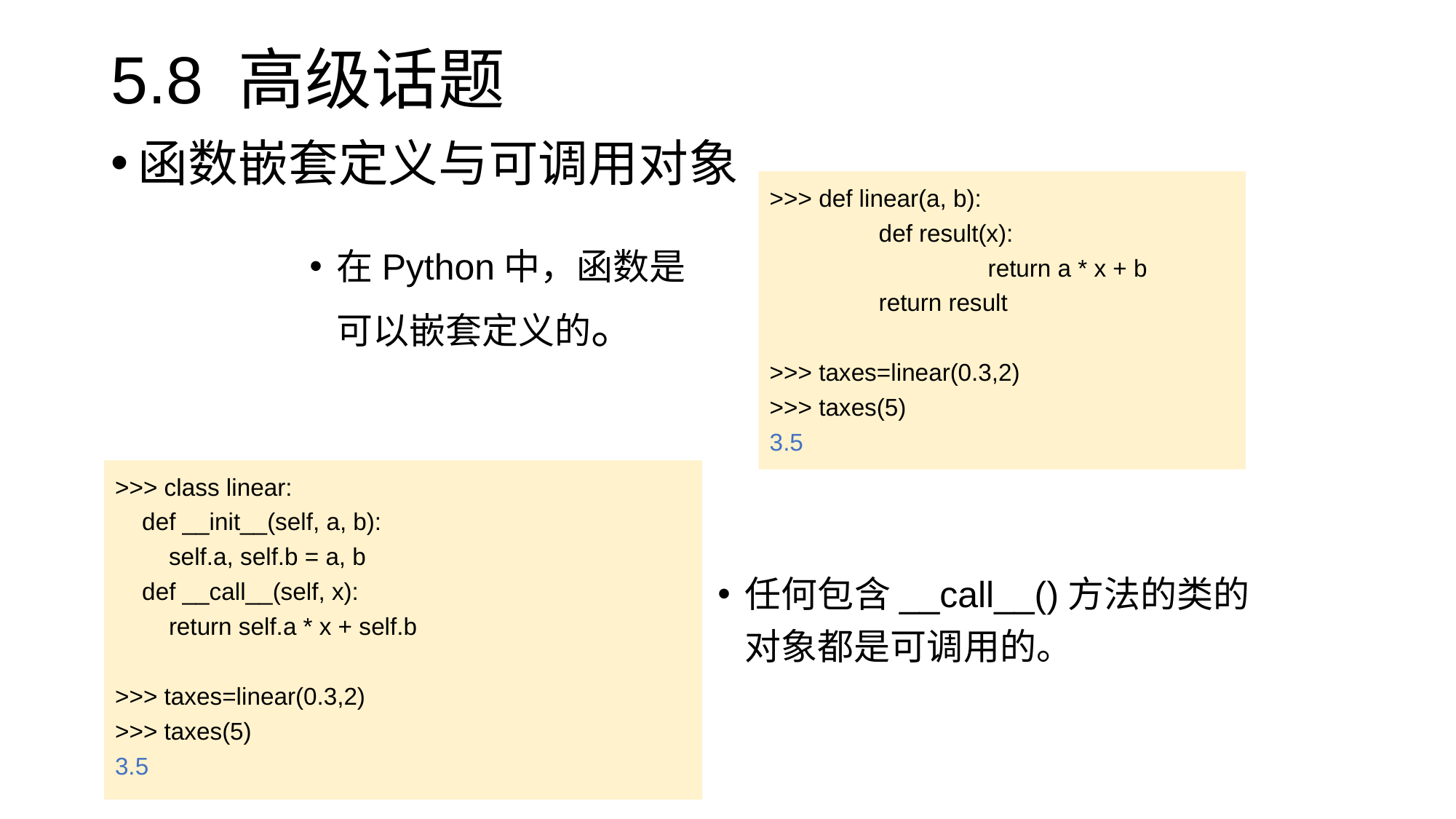

# 5.8 高级话题
函数嵌套定义与可调用对象
>>> def linear(a, b):
	def result(x):
		return a * x + b
	return result

>>> taxes=linear(0.3,2)
>>> taxes(5)
3.5
在Python中，函数是可以嵌套定义的。

>>> class linear:
    def __init__(self, a, b):
        self.a, self.b = a, b
    def __call__(self, x):
        return self.a * x + self.b

>>> taxes=linear(0.3,2)
>>> taxes(5)
3.5

任何包含__call__()方法的类的对象都是可调用的。